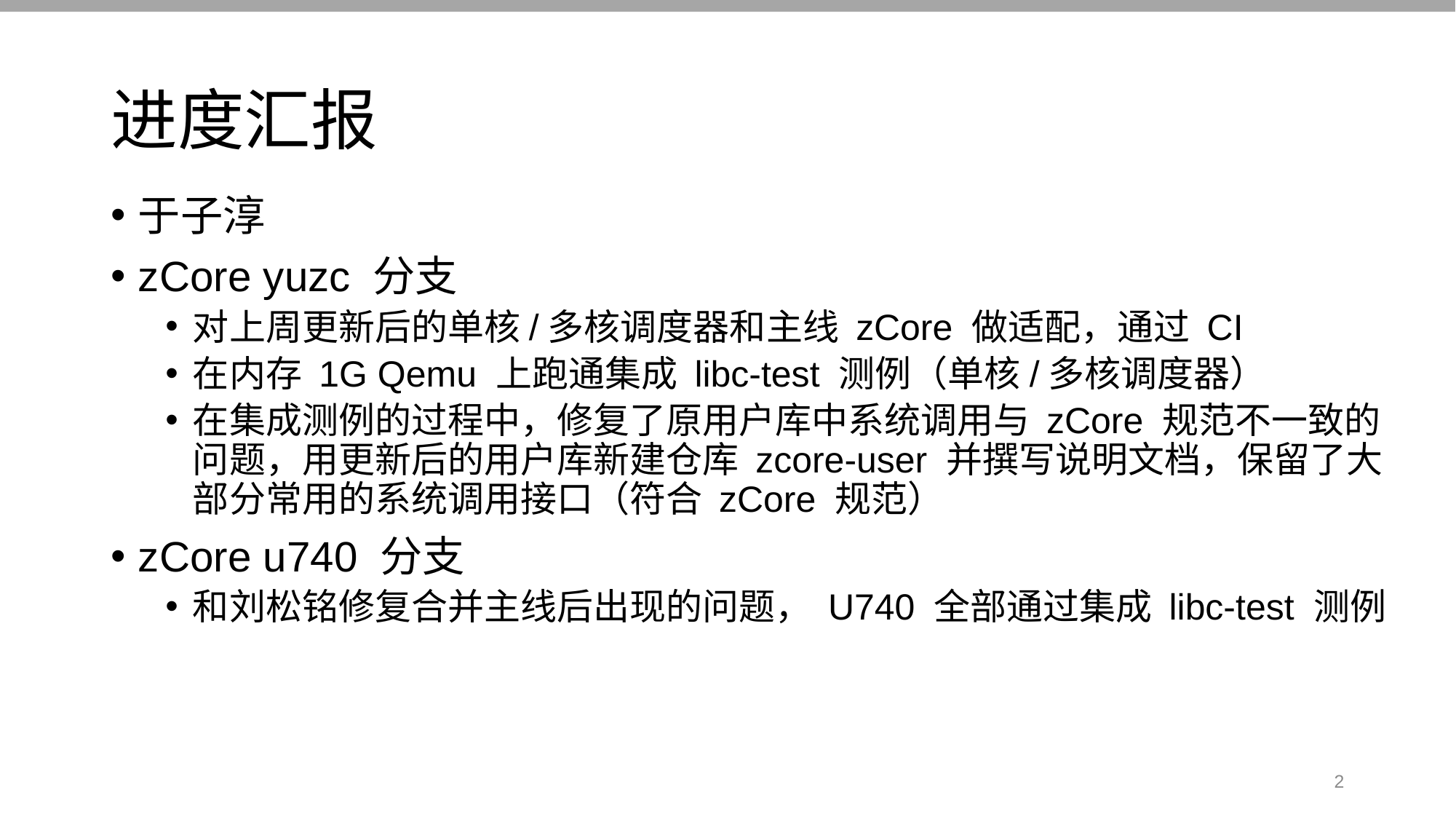

# 进度汇报
于子淳
zCore yuzc 分支
对上周更新后的单核/多核调度器和主线 zCore 做适配，通过 CI
在内存 1G Qemu 上跑通集成 libc-test 测例（单核/多核调度器）
在集成测例的过程中，修复了原用户库中系统调用与 zCore 规范不一致的问题，用更新后的用户库新建仓库 zcore-user 并撰写说明文档，保留了大部分常用的系统调用接口（符合 zCore 规范）
zCore u740 分支
和刘松铭修复合并主线后出现的问题， U740 全部通过集成 libc-test 测例

2